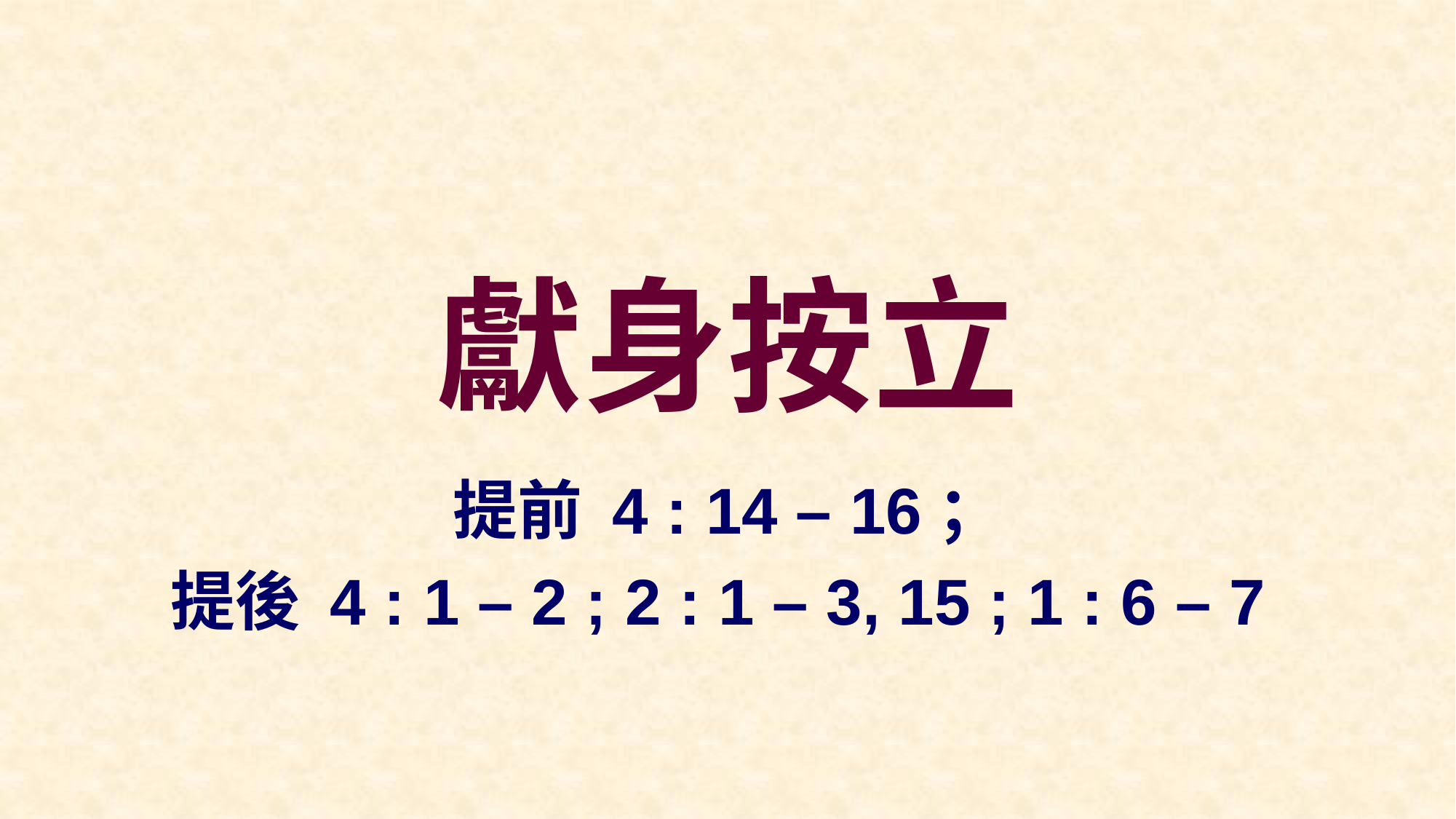

# 獻身按立
提前 4 : 14 – 16；
提後 4 : 1 – 2 ; 2 : 1 – 3, 15 ; 1 : 6 – 7